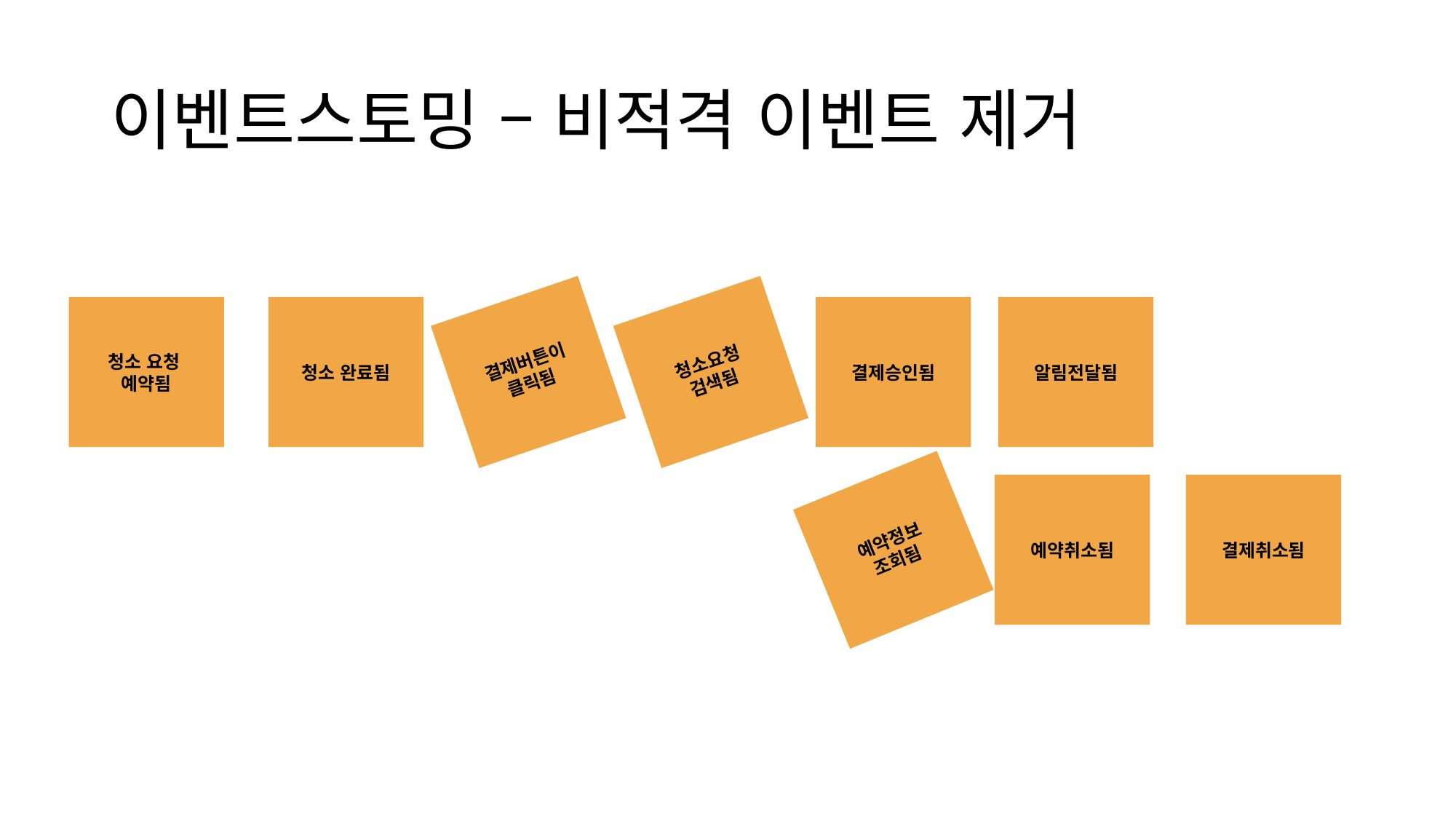

# 이벤트스토밍 – 비적격 이벤트 제거
청소 요청
예약됨
청소 완료됨
결제버튼이 클릭됨
청소요청
검색됨
결제승인됨
알림전달됨
예약정보
조회됨
예약취소됨
결제취소됨